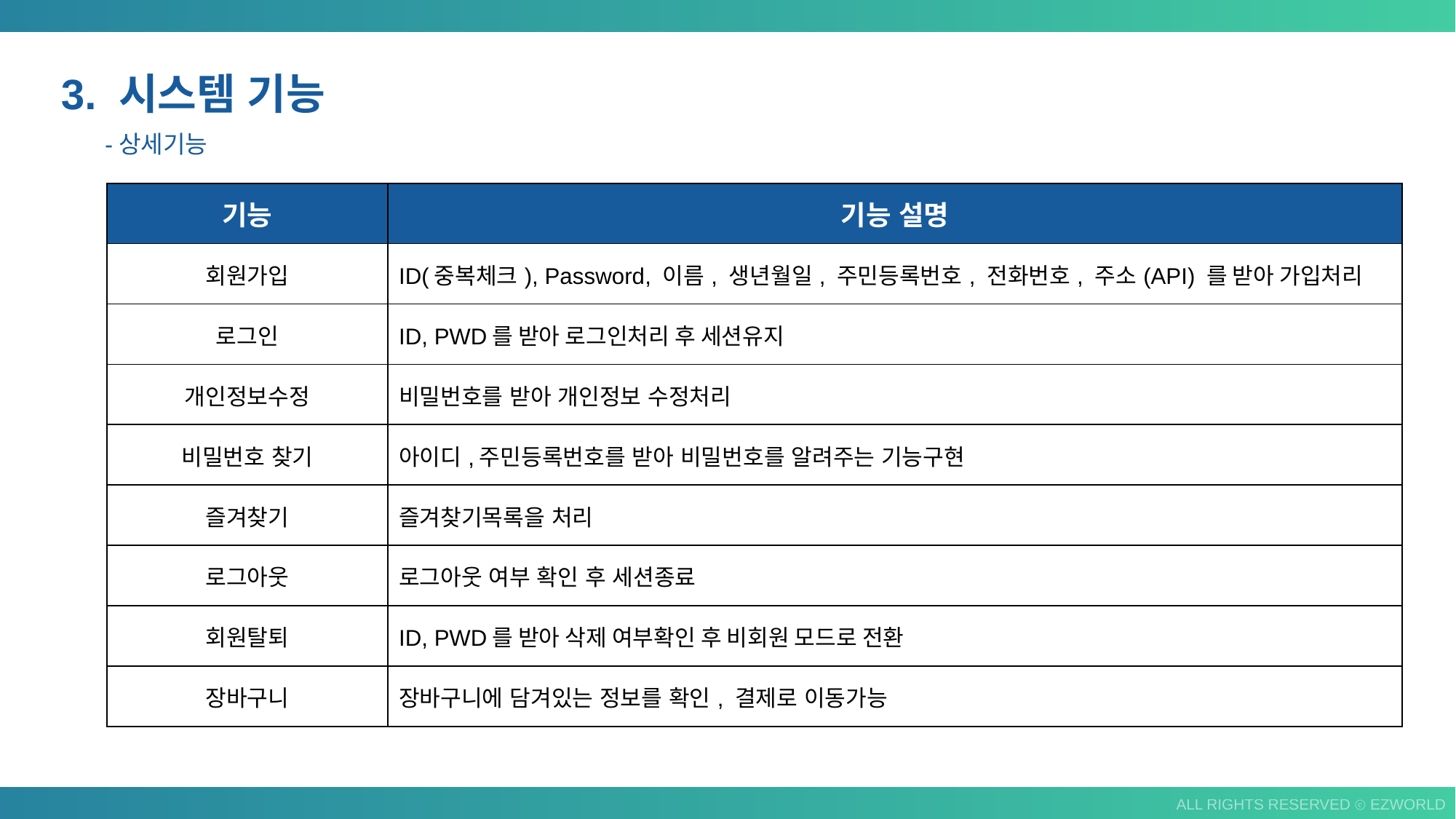

3. 시스템 기능
-상세기능
| 기능 | 기능 설명 |
| --- | --- |
| 회원가입 | ID(중복체크), Password, 이름, 생년월일, 주민등록번호, 전화번호, 주소(API) 를 받아 가입처리 |
| 로그인 | ID, PWD를 받아 로그인처리 후 세션유지 |
| 개인정보수정 | 비밀번호를 받아 개인정보 수정처리 |
| 비밀번호 찾기 | 아이디,주민등록번호를 받아 비밀번호를 알려주는 기능구현 |
| 즐겨찾기 | 즐겨찾기목록을 처리 |
| 로그아웃 | 로그아웃 여부 확인 후 세션종료 |
| 회원탈퇴 | ID, PWD를 받아 삭제 여부확인 후 비회원 모드로 전환 |
| 장바구니 | 장바구니에 담겨있는 정보를 확인, 결제로 이동가능 |